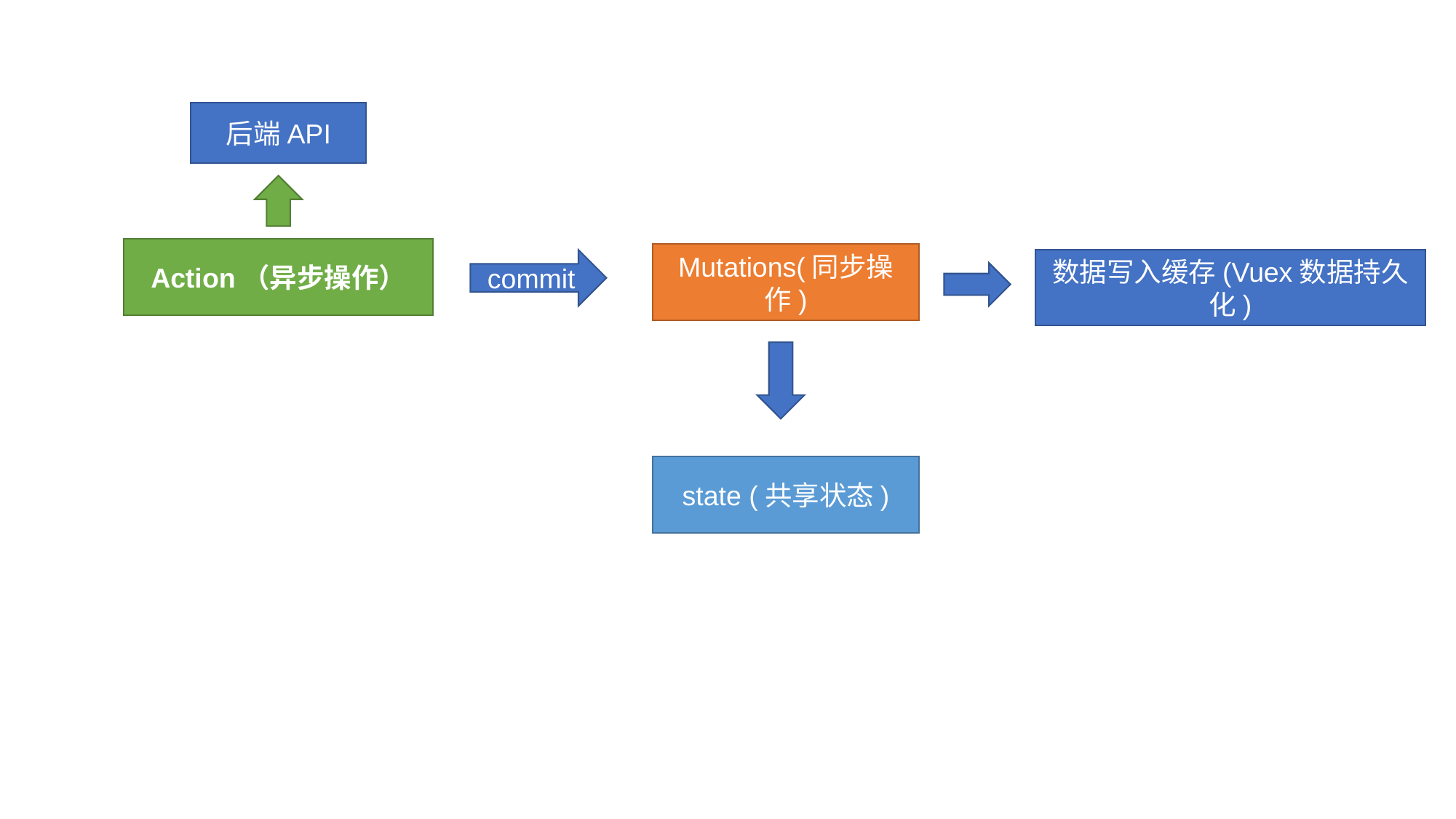

后端API

Action（异步操作）
Mutations(同步操作)
数据写入缓存(Vuex数据持久化)
commit

state (共享状态)